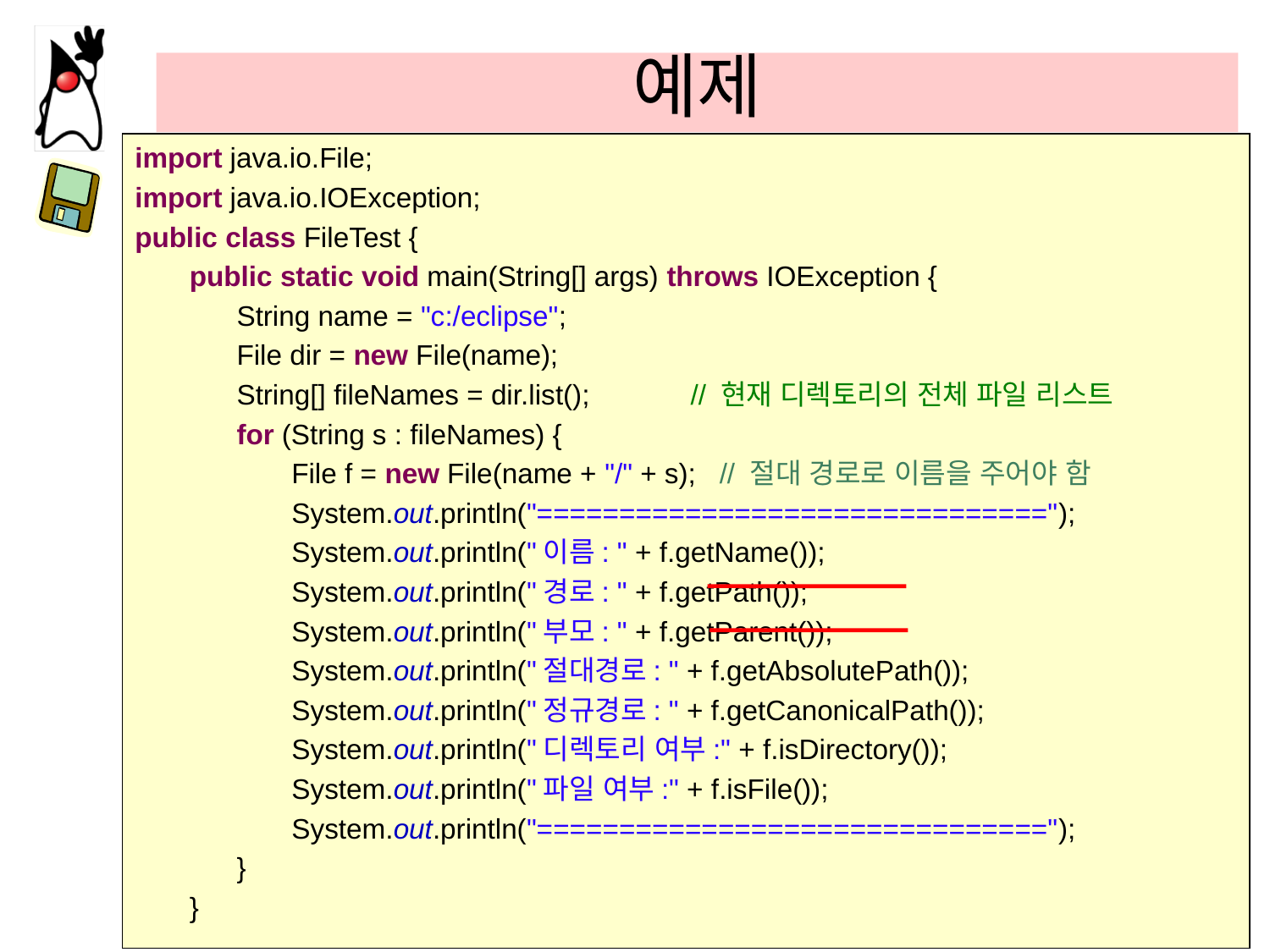

# 예제
import java.io.File;
import java.io.IOException;
public class FileTest {
       public static void main(String[] args) throws IOException {
             String name = "c:/eclipse";
             File dir = new File(name);
             String[] fileNames = dir.list();	// 현재 디렉토리의 전체 파일 리스트
             for (String s : fileNames) {
                    File f = new File(name + "/" + s);   // 절대 경로로 이름을 주어야 함
                    System.out.println("===============================");
                    System.out.println("이름: " + f.getName());
                    System.out.println("경로: " + f.getPath());
                    System.out.println("부모: " + f.getParent());
                    System.out.println("절대경로: " + f.getAbsolutePath());
                    System.out.println("정규경로: " + f.getCanonicalPath());
                    System.out.println("디렉토리 여부:" + f.isDirectory());
                    System.out.println("파일 여부:" + f.isFile());
                    System.out.println("===============================");
             }
       }